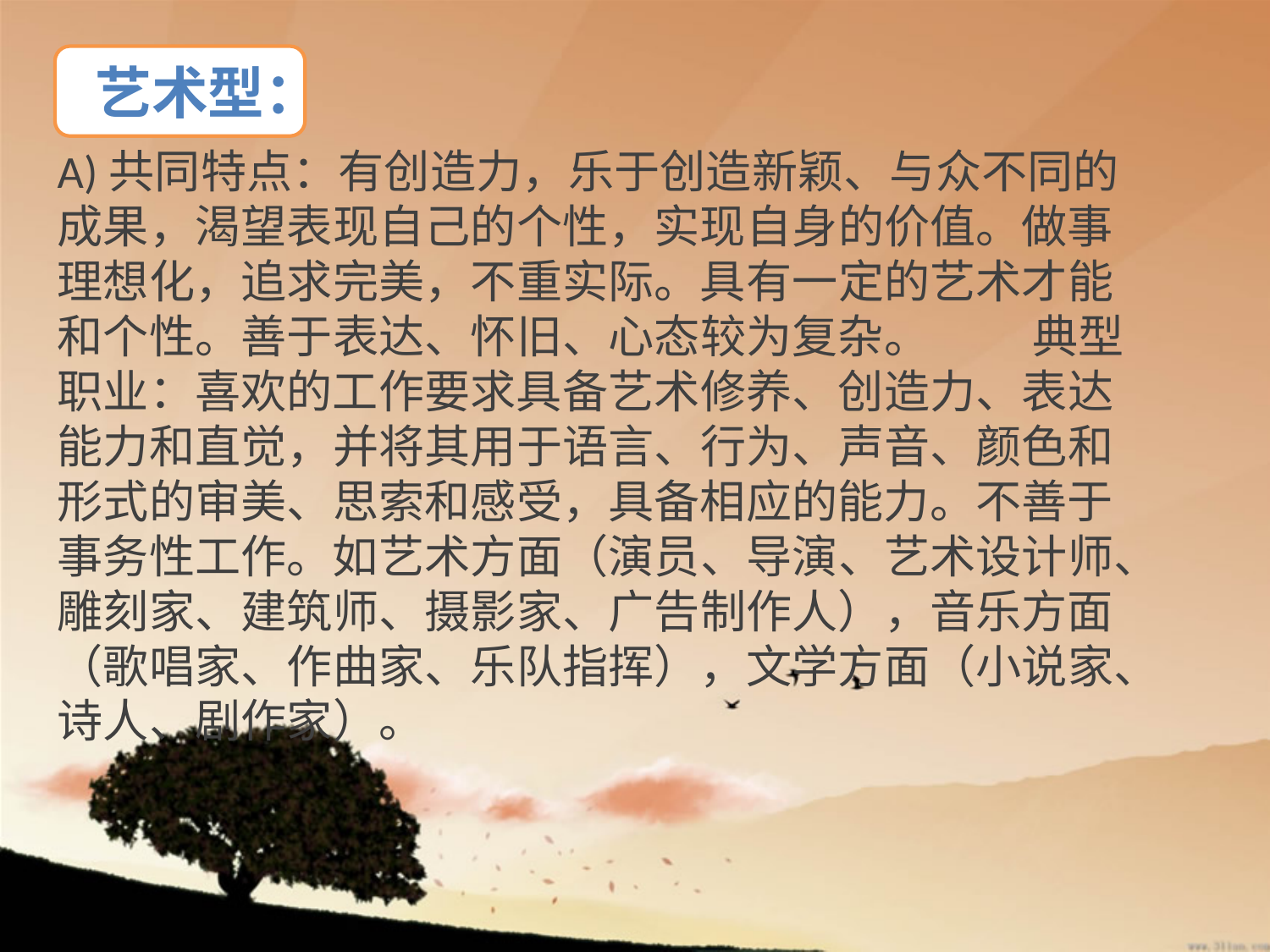

艺术型：
A)共同特点：有创造力，乐于创造新颖、与众不同的成果，渴望表现自己的个性，实现自身的价值。做事理想化，追求完美，不重实际。具有一定的艺术才能和个性。善于表达、怀旧、心态较为复杂。 　　典型职业：喜欢的工作要求具备艺术修养、创造力、表达能力和直觉，并将其用于语言、行为、声音、颜色和形式的审美、思索和感受，具备相应的能力。不善于事务性工作。如艺术方面（演员、导演、艺术设计师、雕刻家、建筑师、摄影家、广告制作人），音乐方面（歌唱家、作曲家、乐队指挥），文学方面（小说家、诗人、剧作家）。